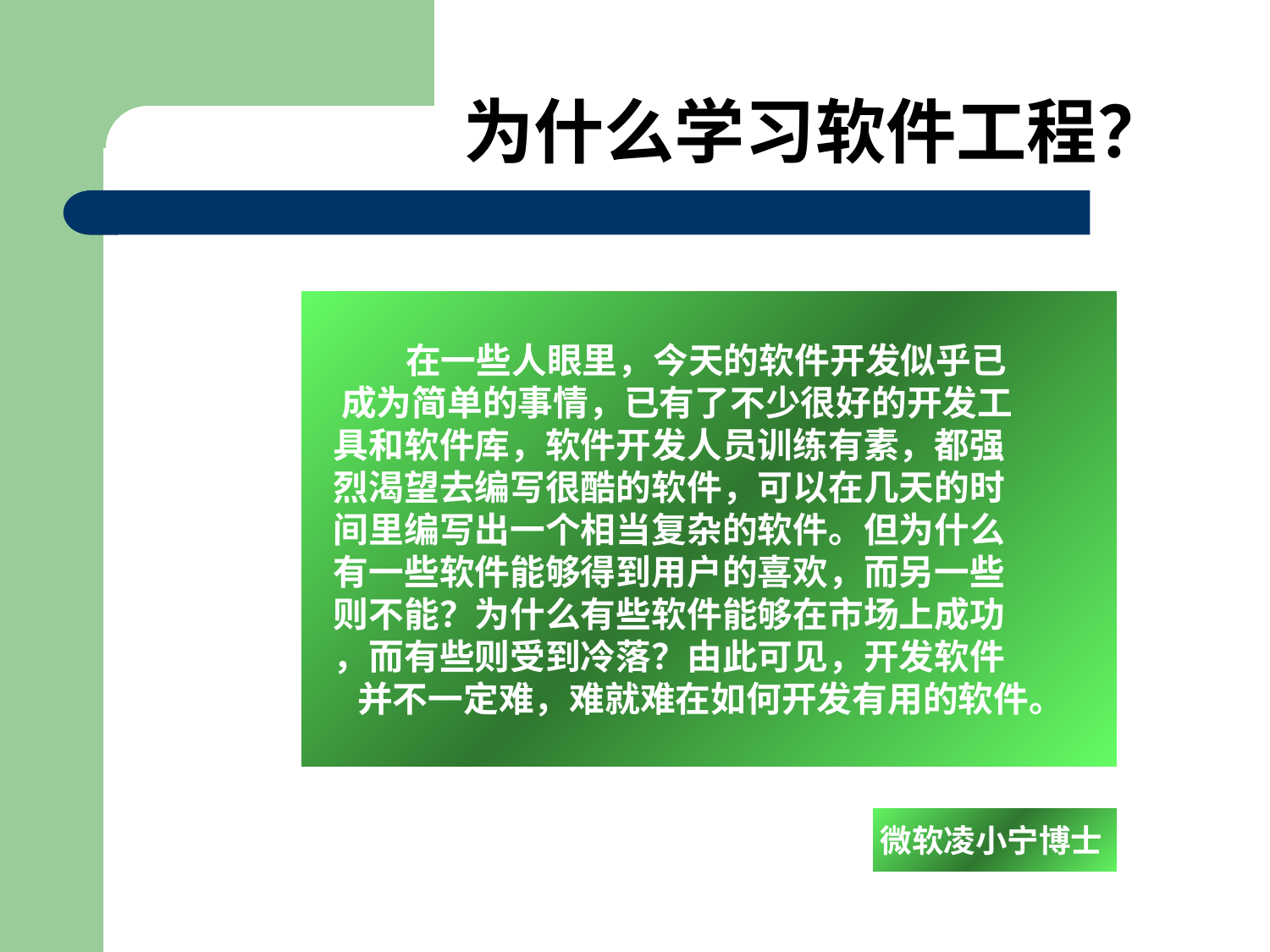

# 为什么学习软件工程？
           在一些人眼里，今天的软件开发似乎已
   成为简单的事情，已有了不少很好的开发工
  具和软件库，软件开发人员训练有素，都强
  烈渴望去编写很酷的软件，可以在几天的时
  间里编写出一个相当复杂的软件。但为什么
  有一些软件能够得到用户的喜欢，而另一些
  则不能？为什么有些软件能够在市场上成功
  ，而有些则受到冷落？由此可见，开发软件
     并不一定难，难就难在如何开发有用的软件。
微软凌小宁博士